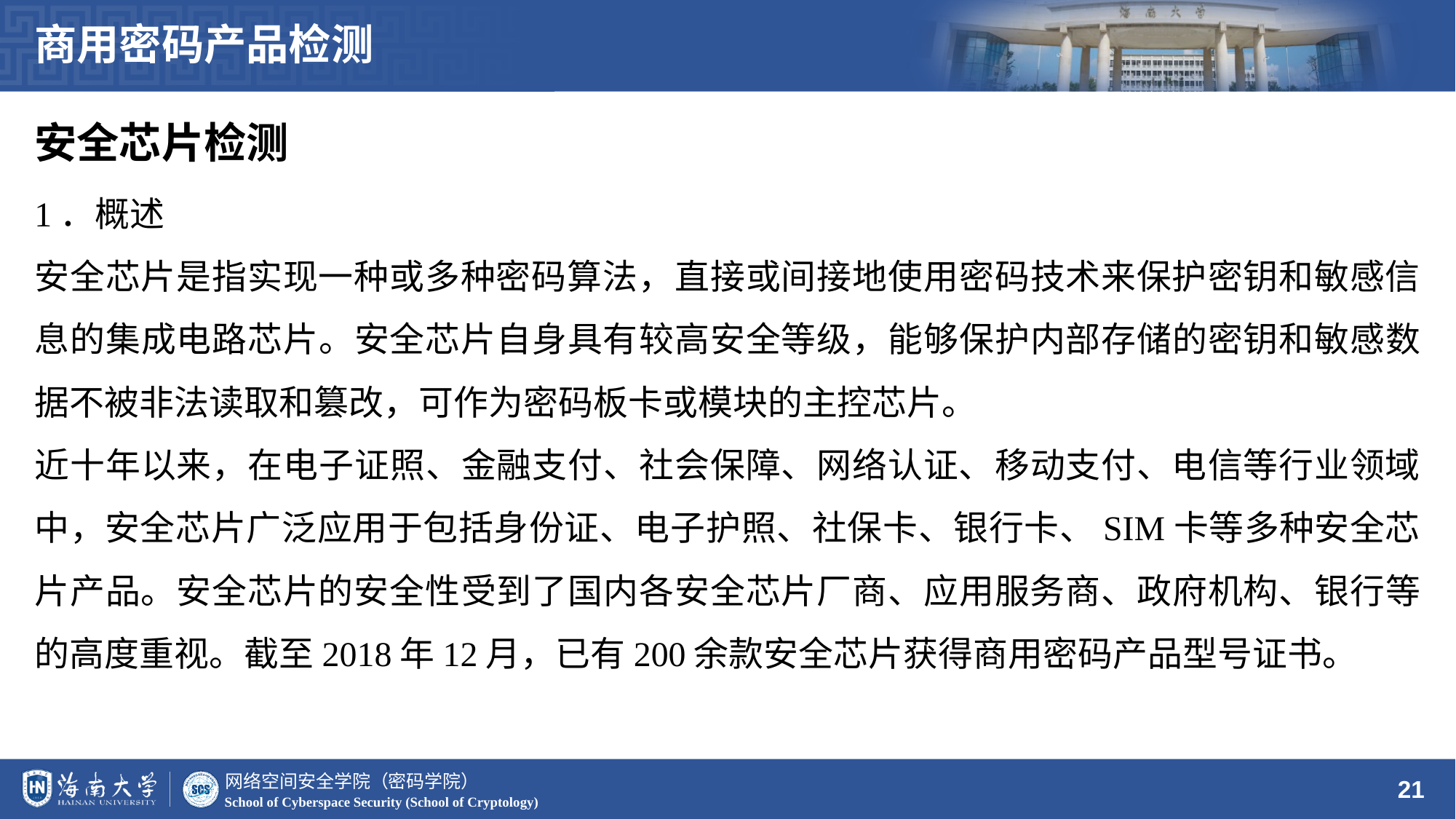

商用密码产品检测
安全芯片检测
1．概述
安全芯片是指实现一种或多种密码算法，直接或间接地使用密码技术来保护密钥和敏感信息的集成电路芯片。安全芯片自身具有较高安全等级，能够保护内部存储的密钥和敏感数据不被非法读取和篡改，可作为密码板卡或模块的主控芯片。
近十年以来，在电子证照、金融支付、社会保障、网络认证、移动支付、电信等行业领域中，安全芯片广泛应用于包括身份证、电子护照、社保卡、银行卡、SIM卡等多种安全芯片产品。安全芯片的安全性受到了国内各安全芯片厂商、应用服务商、政府机构、银行等的高度重视。截至2018年12月，已有200余款安全芯片获得商用密码产品型号证书。

21